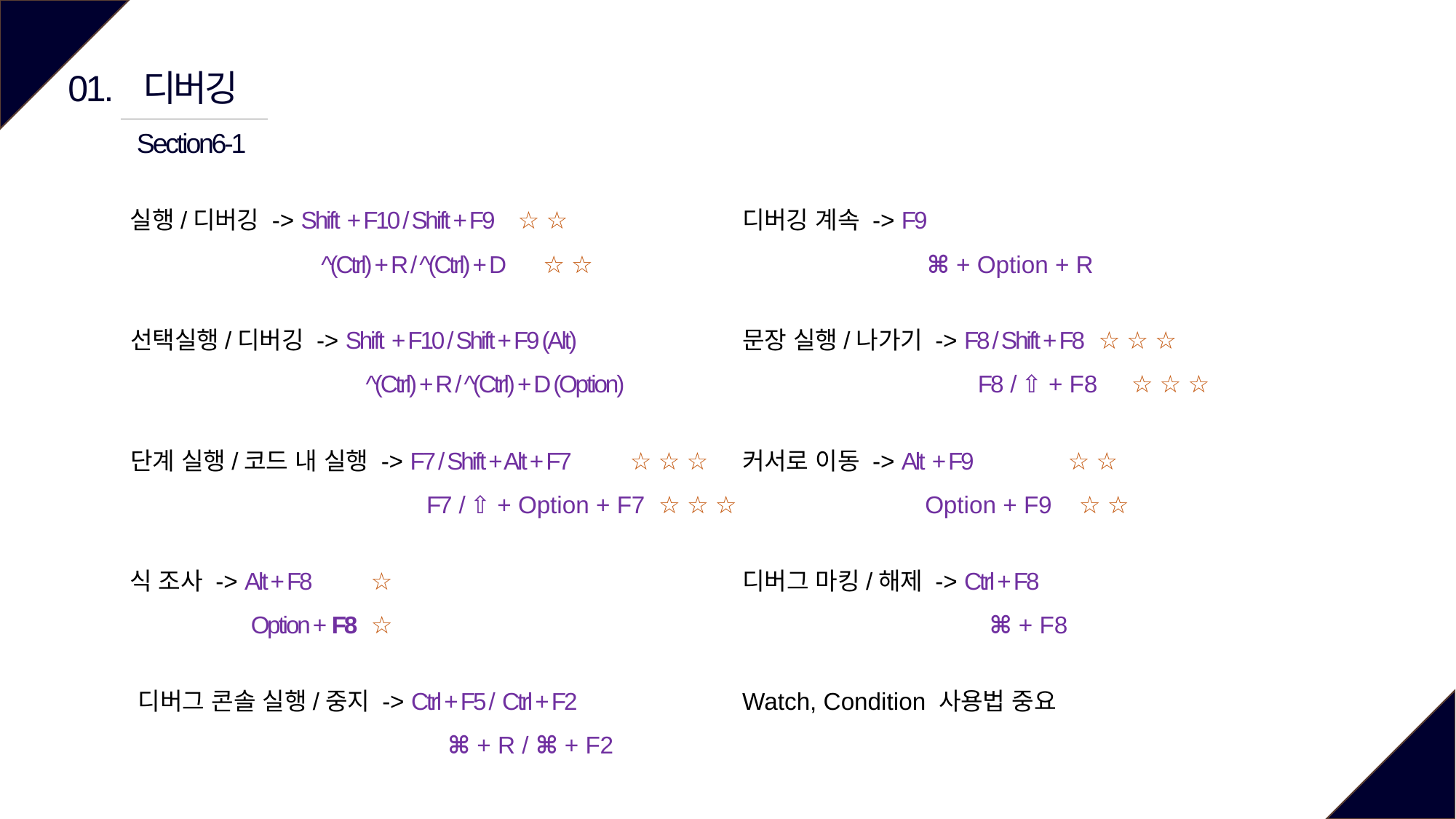

01.
디버깅
Section6-1
실행/디버깅 -> Shift  + F10 / Shift + F9     ☆ ☆
                                           ^(Ctrl) + R / ^(Ctrl) + D        ☆ ☆
디버깅 계속 -> F9
                                         ⌘ + Option + R
문장 실행/나가기 -> F8 / Shift + F8   ☆ ☆ ☆
                                   F8  / ⇧ + F8     ☆ ☆ ☆
선택실행/디버깅 -> Shift  + F10 / Shift + F9 (Alt)
                                                     ^(Ctrl) + R / ^(Ctrl) + D (Option)
단계 실행/코드 내 실행 -> F7 / Shift + Alt + F7             ☆ ☆ ☆
                                            F7  / ⇧ + Option + F7  ☆ ☆ ☆
커서로 이동 -> Alt  + F9                     ☆ ☆
                                        Option + F9    ☆ ☆
식 조사 -> Alt + F8             ☆
                  Option + F8   ☆
디버그 마킹/해제 -> Ctrl + F8
                                                       ⌘ + F8
디버그 콘솔 실행/중지 -> Ctrl + F5 / Ctrl + F2
                                                                     ⌘ + R / ⌘ + F2
Watch, Condition 사용법 중요